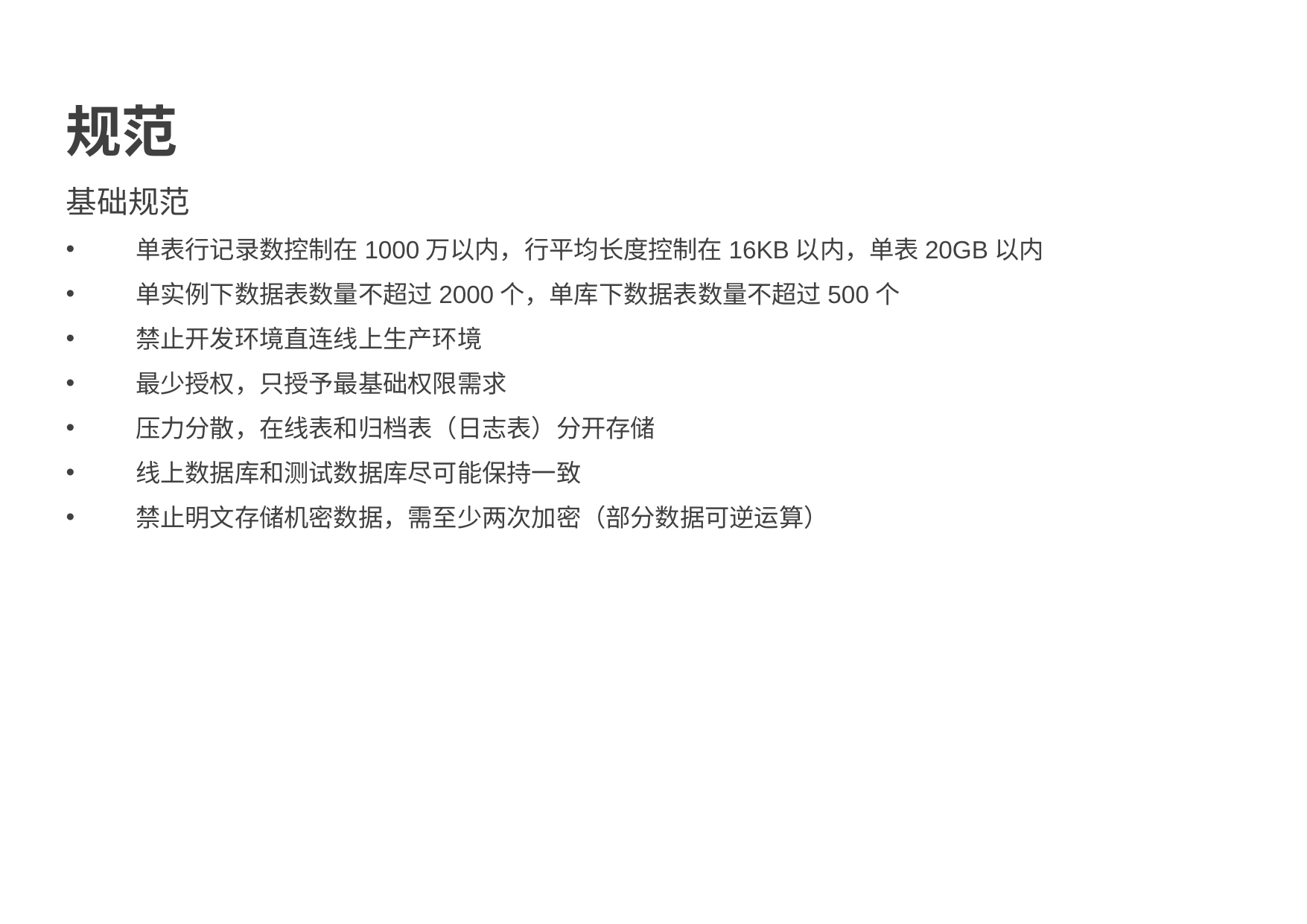

规范
基础规范
单表行记录数控制在1000万以内，行平均长度控制在16KB以内，单表20GB以内
单实例下数据表数量不超过2000个，单库下数据表数量不超过500个
禁止开发环境直连线上生产环境
最少授权，只授予最基础权限需求
压力分散，在线表和归档表（日志表）分开存储
线上数据库和测试数据库尽可能保持一致
禁止明文存储机密数据，需至少两次加密（部分数据可逆运算）